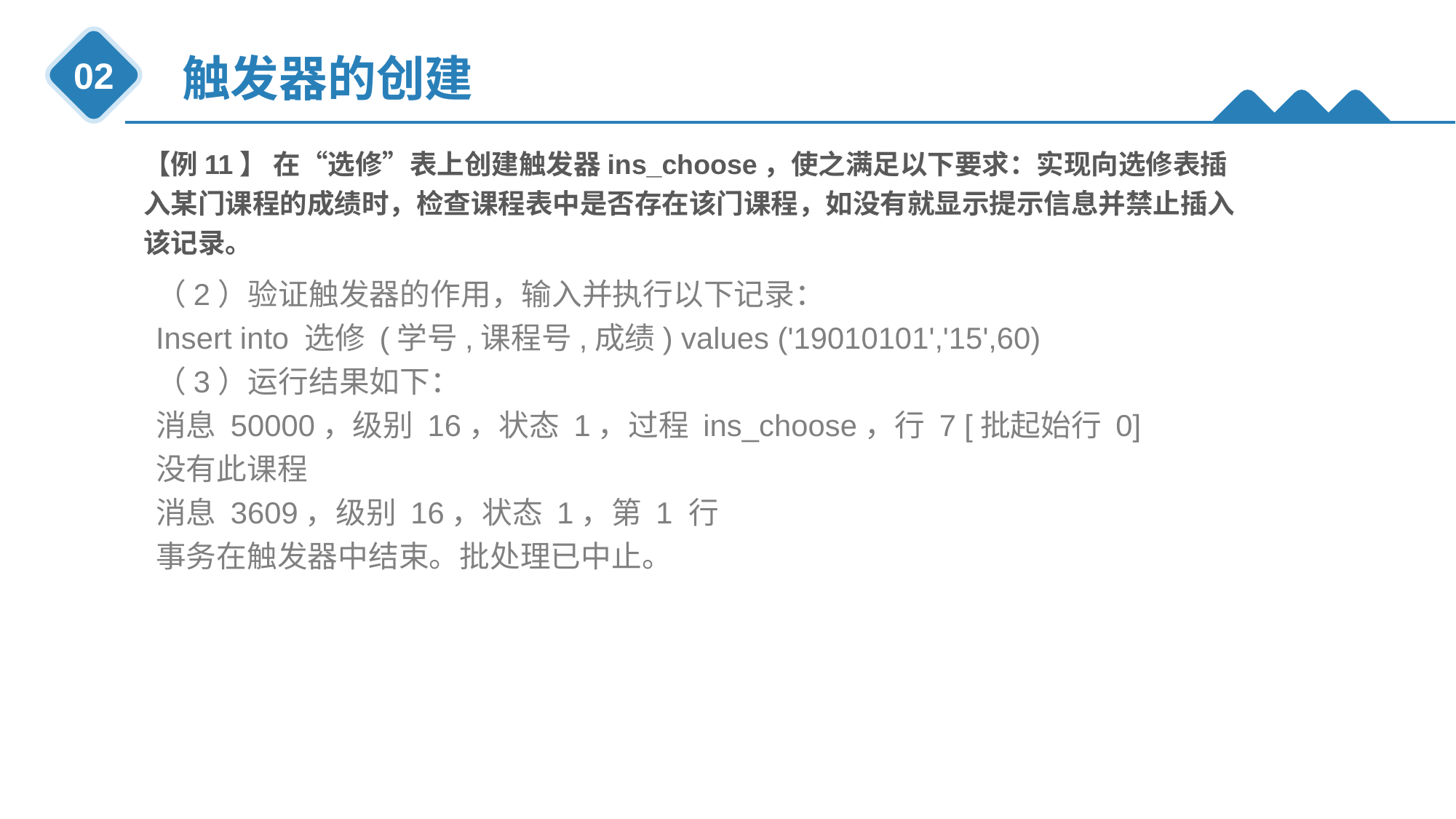

触发器的创建
02

【例11】 在“选修”表上创建触发器ins_choose，使之满足以下要求：实现向选修表插入某门课程的成绩时，检查课程表中是否存在该门课程，如没有就显示提示信息并禁止插入该记录。
（2）验证触发器的作用，输入并执行以下记录：
Insert into 选修 (学号,课程号,成绩) values ('19010101','15',60)
（3）运行结果如下：
消息 50000，级别 16，状态 1，过程 ins_choose，行 7 [批起始行 0]
没有此课程
消息 3609，级别 16，状态 1，第 1 行
事务在触发器中结束。批处理已中止。